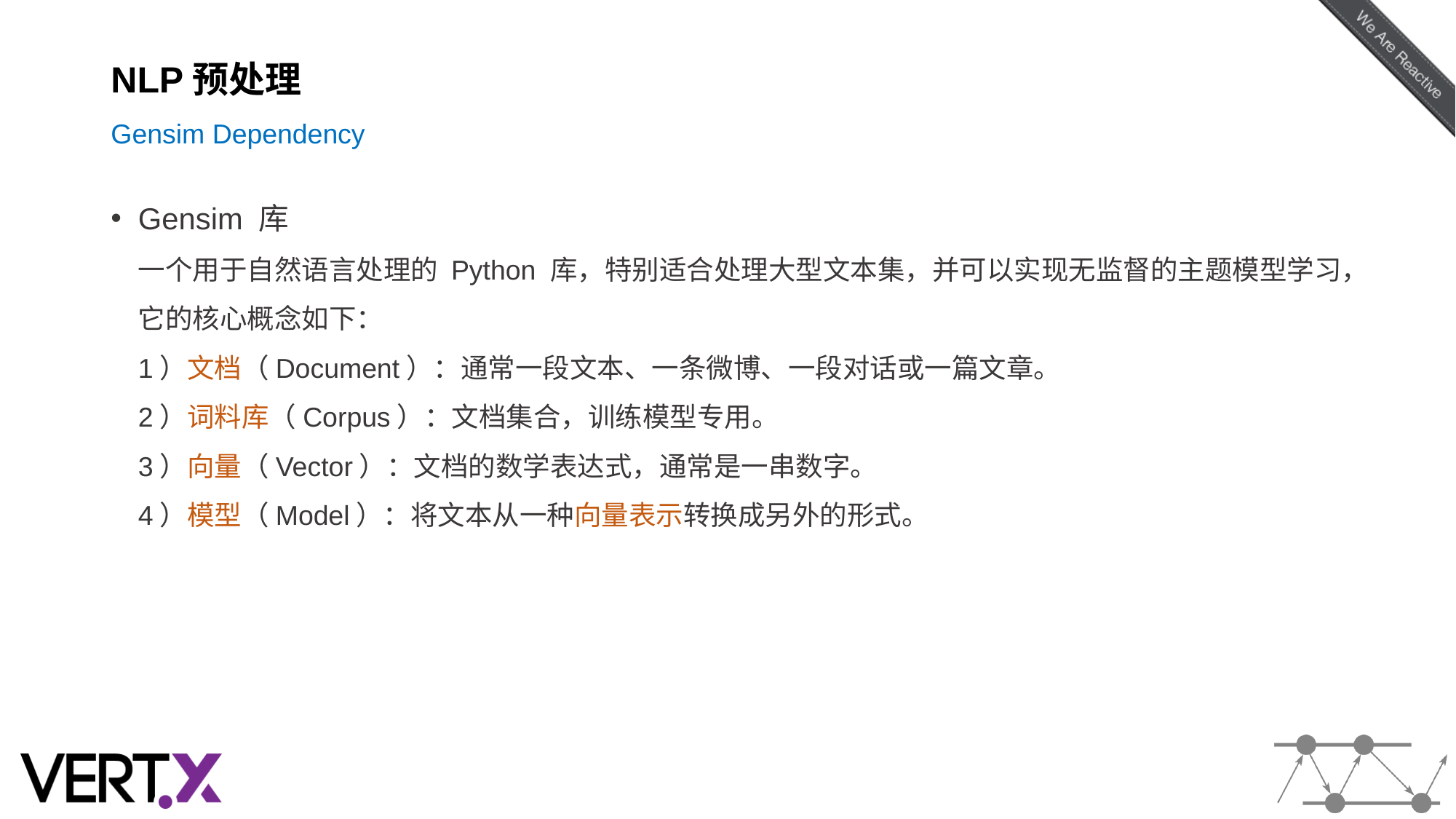

# NLP预处理 Gensim Dependency
Gensim 库
一个用于自然语言处理的 Python 库，特别适合处理大型文本集，并可以实现无监督的主题模型学习，它的核心概念如下：
1）文档（Document）：通常一段文本、一条微博、一段对话或一篇文章。
2）词料库（Corpus）：文档集合，训练模型专用。
3）向量（Vector）：文档的数学表达式，通常是一串数字。
4）模型（Model）：将文本从一种向量表示转换成另外的形式。